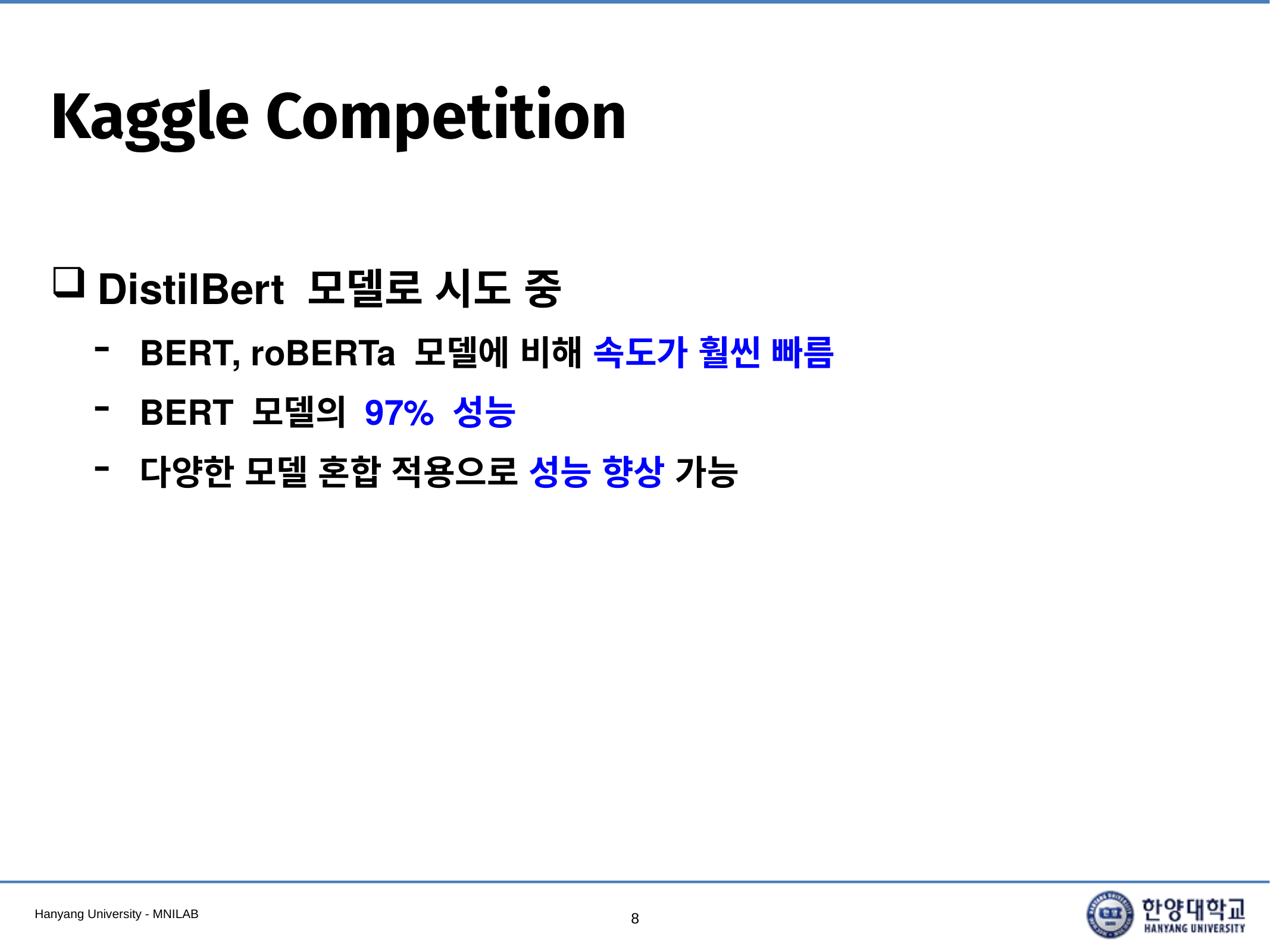

# Kaggle Competition
DistilBert 모델로 시도 중
BERT, roBERTa 모델에 비해 속도가 훨씬 빠름
BERT 모델의 97% 성능
다양한 모델 혼합 적용으로 성능 향상 가능
8